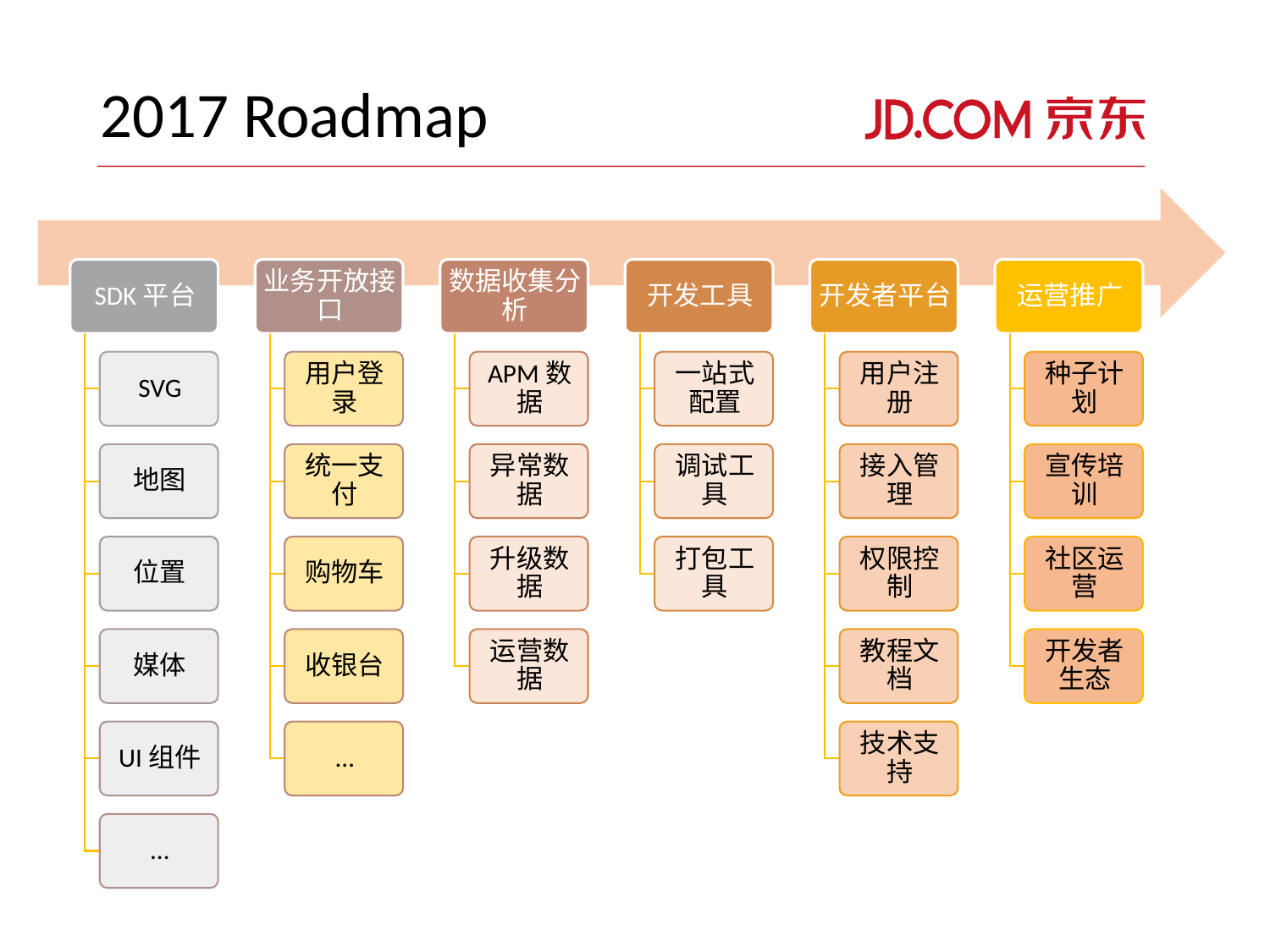

# 2017 Roadmap

SDK平台
SVG
地图
位置
媒体
UI组件
…
业务开放接口
用户登录
统一支付
购物车
收银台
…
数据收集分析
APM数据
异常数据
升级数据
运营数据
开发工具
一站式配置
调试工具
打包工具
开发者平台
用户注册
接入管理
权限控制
教程文档
技术支持
运营推广
种子计划
宣传培训
社区运营
开发者生态